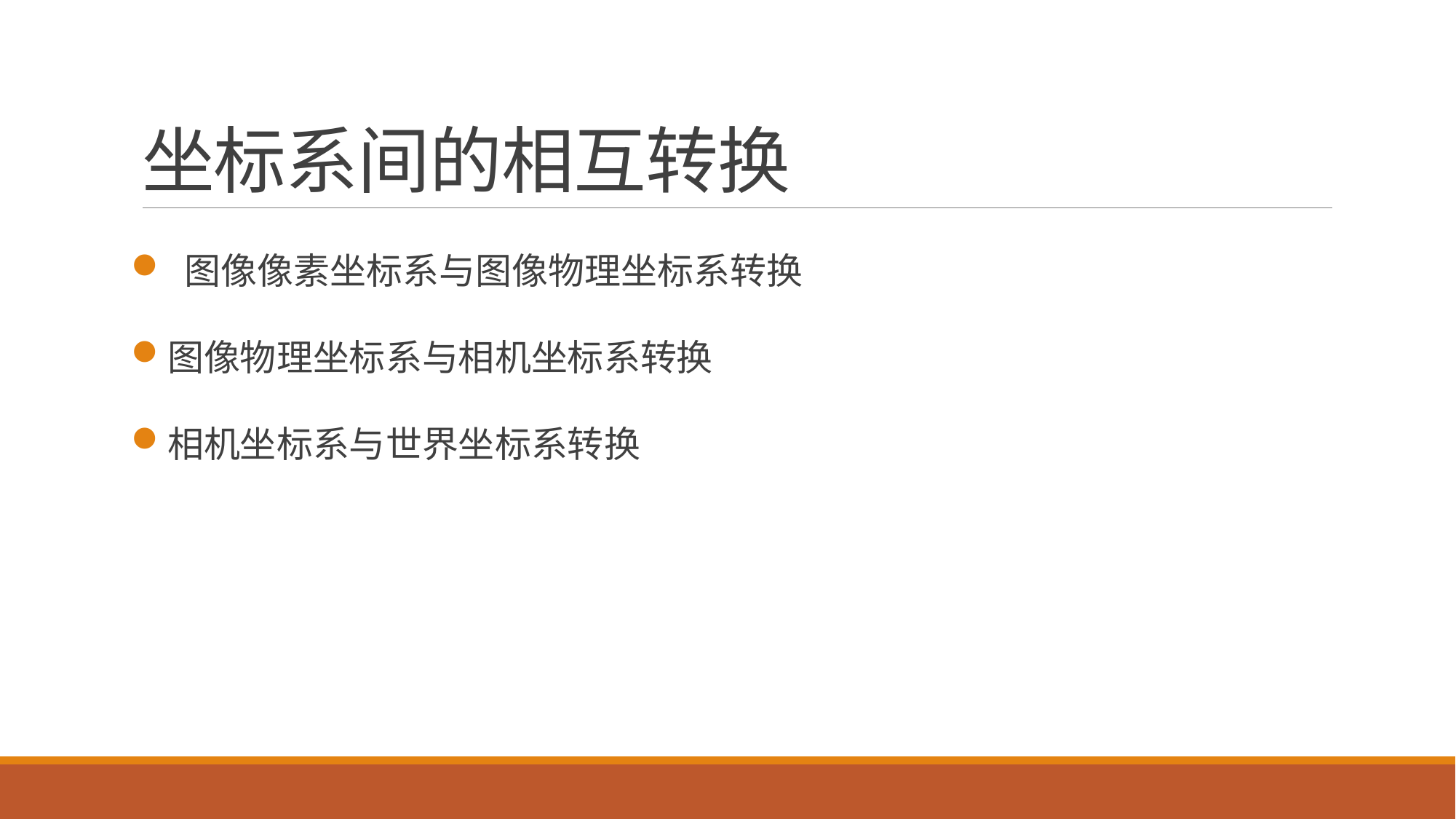

# 坐标系间的相互转换
 图像像素坐标系与图像物理坐标系转换
图像物理坐标系与相机坐标系转换
相机坐标系与世界坐标系转换